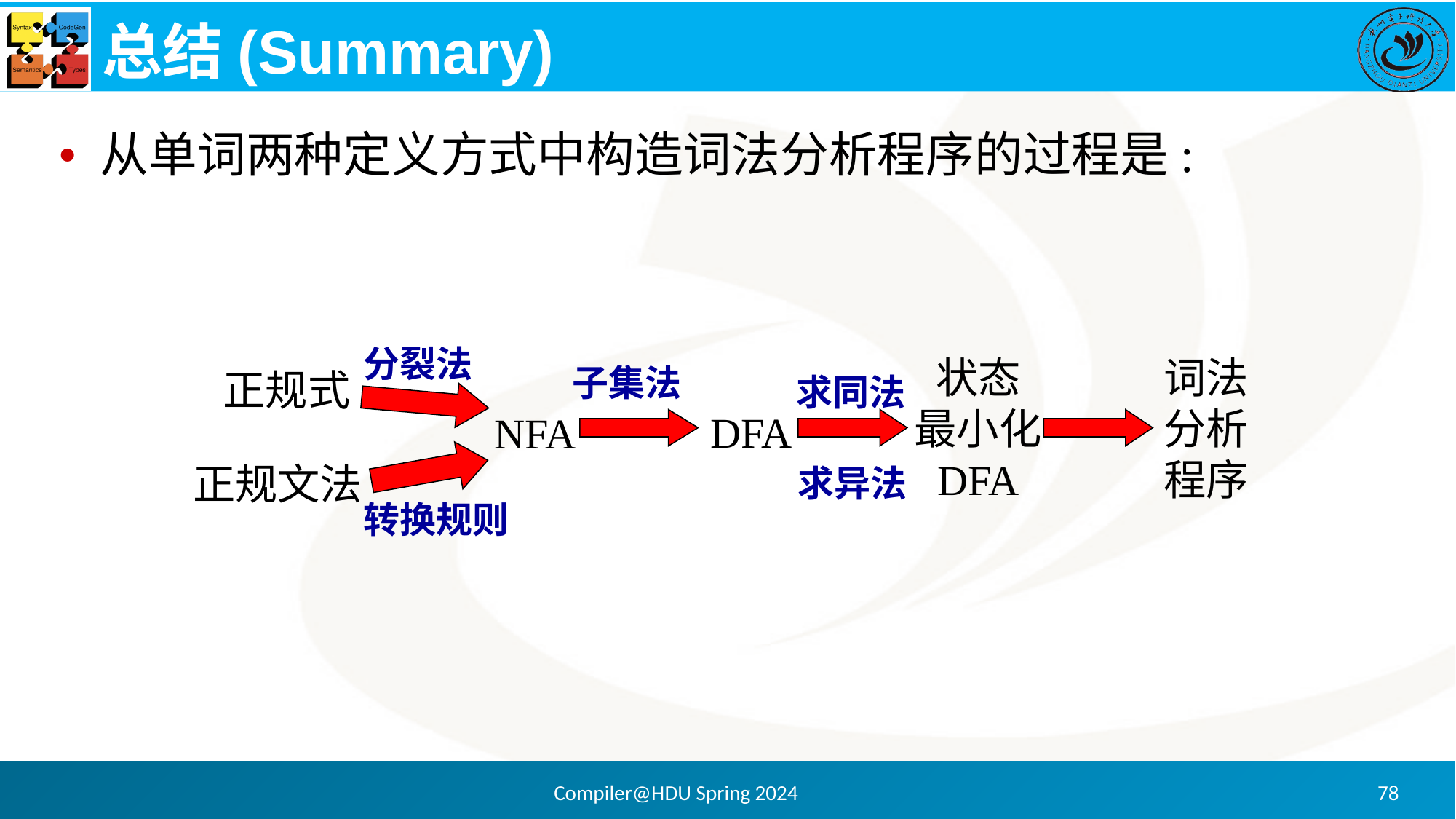

# 总结(Summary)
从单词两种定义方式中构造词法分析程序的过程是:
分裂法
状态
最小化
DFA
词法
分析
程序
子集法
正规式
求同法

DFA
NFA

正规文法
求异法
转换规则
Compiler@HDU Spring 2024
78